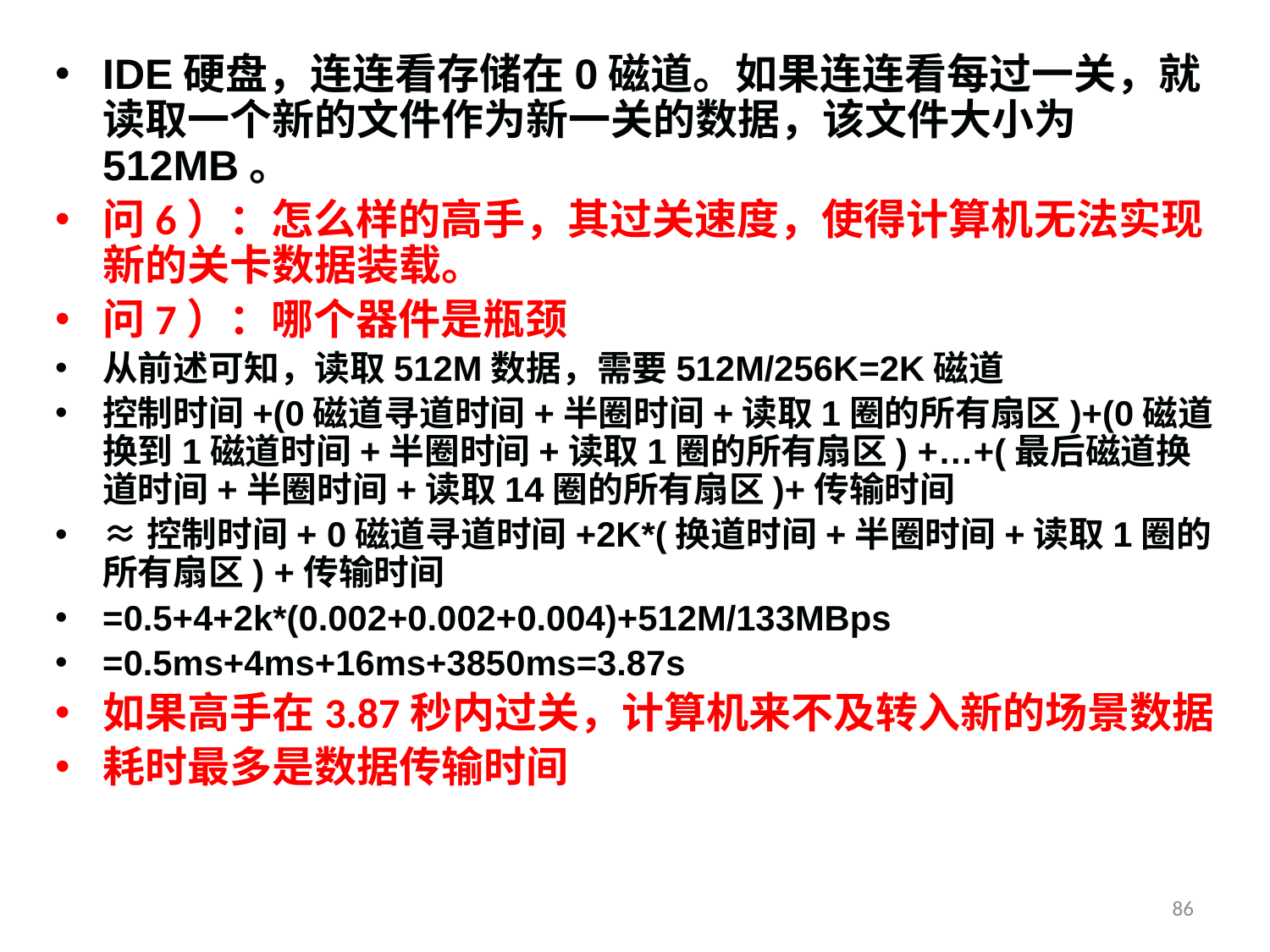

IDE硬盘，连连看存储在0磁道。如果连连看每过一关，就读取一个新的文件作为新一关的数据，该文件大小为512MB。
问6）：怎么样的高手，其过关速度，使得计算机无法实现新的关卡数据装载。
问7）：哪个器件是瓶颈
从前述可知，读取512M数据，需要512M/256K=2K磁道
控制时间+(0磁道寻道时间+半圈时间+读取1圈的所有扇区)+(0磁道换到1磁道时间+半圈时间+读取1圈的所有扇区) +…+(最后磁道换道时间+半圈时间+读取14圈的所有扇区)+传输时间
≈控制时间+ 0磁道寻道时间+2K*(换道时间+半圈时间+读取1圈的所有扇区) +传输时间
=0.5+4+2k*(0.002+0.002+0.004)+512M/133MBps
=0.5ms+4ms+16ms+3850ms=3.87s
如果高手在3.87秒内过关，计算机来不及转入新的场景数据
耗时最多是数据传输时间
86